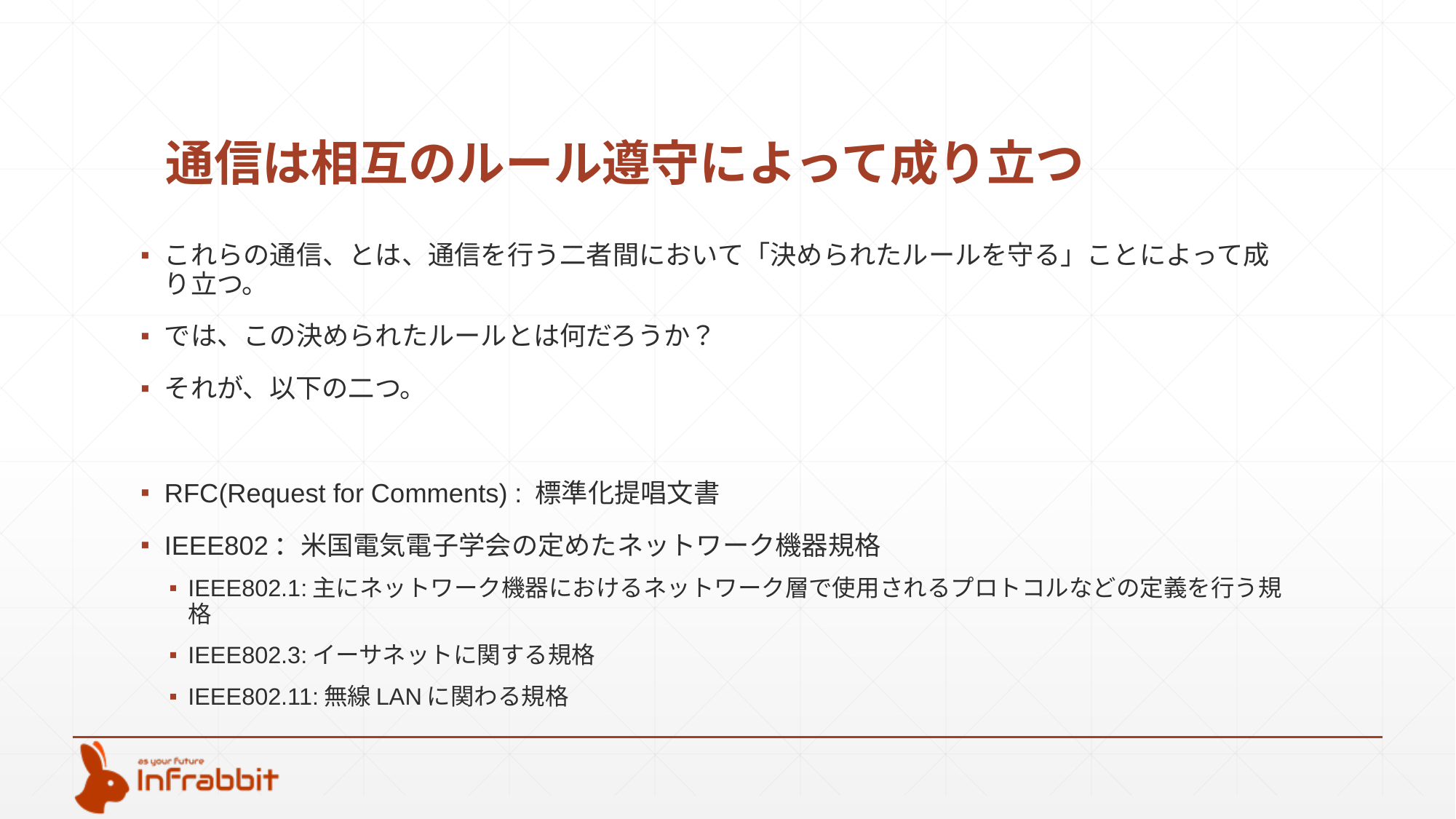

# 通信は相互のルール遵守によって成り立つ
これらの通信、とは、通信を行う二者間において「決められたルールを守る」ことによって成り立つ。
では、この決められたルールとは何だろうか？
それが、以下の二つ。

RFC(Request for Comments) : 標準化提唱文書
IEEE802：米国電気電子学会の定めたネットワーク機器規格
IEEE802.1:主にネットワーク機器におけるネットワーク層で使用されるプロトコルなどの定義を行う規格
IEEE802.3:イーサネットに関する規格
IEEE802.11:無線LANに関わる規格